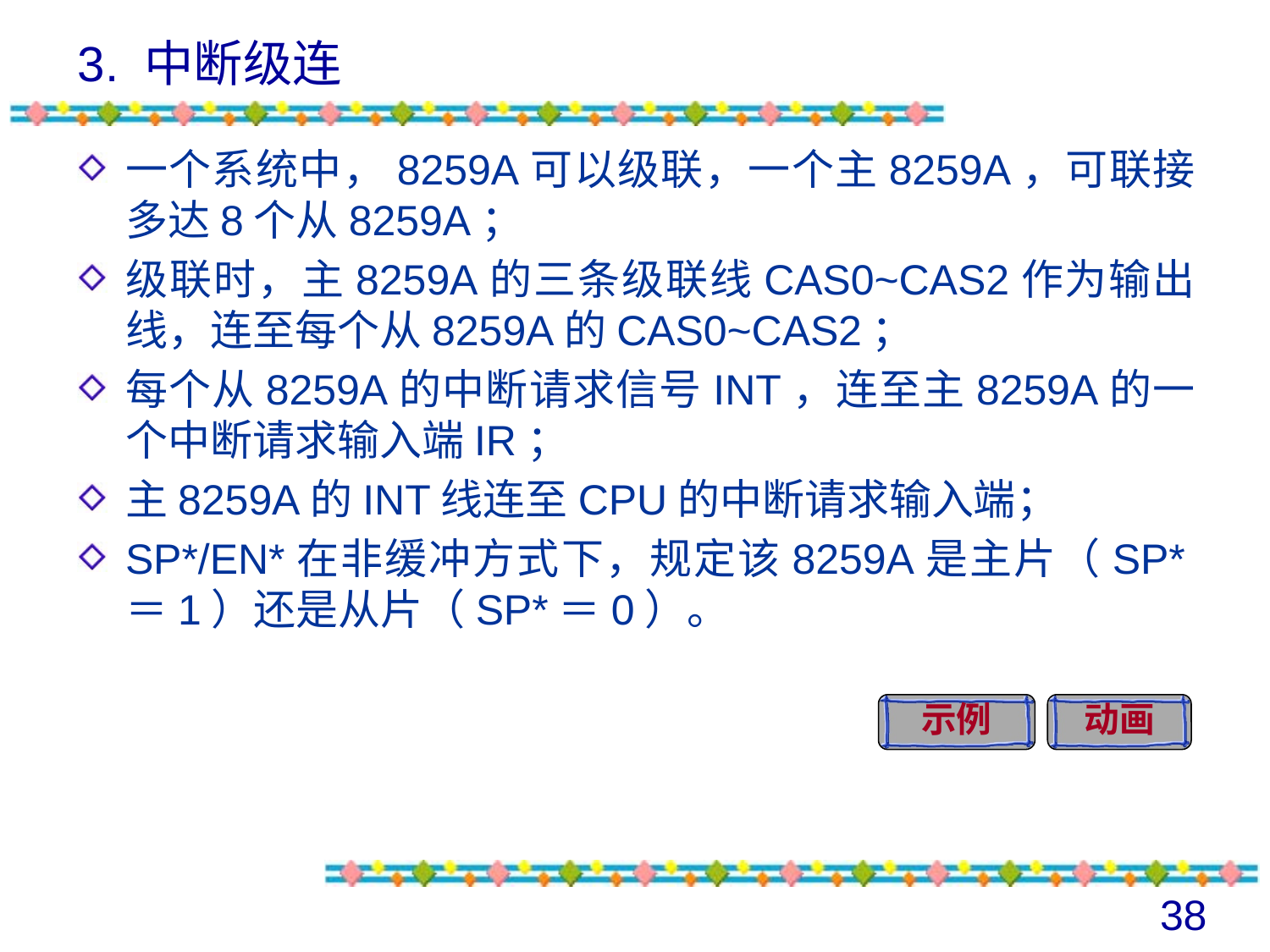

# 3. 中断级连
一个系统中，8259A可以级联，一个主8259A，可联接多达8个从8259A；
级联时，主8259A的三条级联线CAS0~CAS2作为输出线，连至每个从8259A的CAS0~CAS2；
每个从8259A的中断请求信号INT，连至主8259A的一个中断请求输入端IR；
主8259A的INT线连至CPU的中断请求输入端；
SP*/EN*在非缓冲方式下，规定该8259A是主片（SP*＝1）还是从片（SP*＝0）。
示例
动画